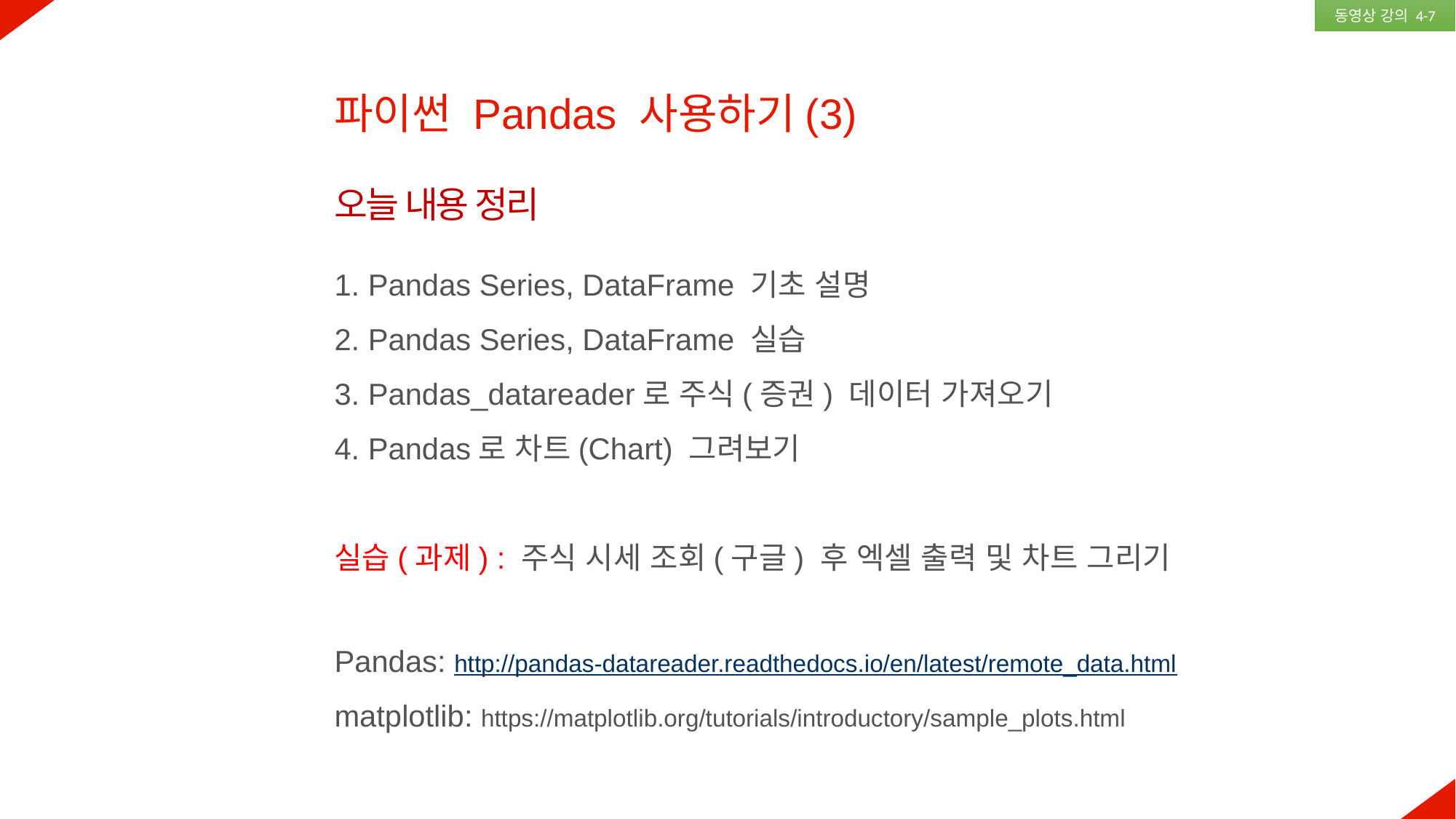

동영상 강의 4-7
파이썬 Pandas 사용하기(3)
오늘 내용 정리
1. Pandas Series, DataFrame 기초 설명
2. Pandas Series, DataFrame 실습
3. Pandas_datareader로 주식(증권) 데이터 가져오기
4. Pandas로 차트(Chart) 그려보기

실습(과제) : 주식 시세 조회(구글) 후 엑셀 출력 및 차트 그리기

Pandas: http://pandas-datareader.readthedocs.io/en/latest/remote_data.html
matplotlib: https://matplotlib.org/tutorials/introductory/sample_plots.html